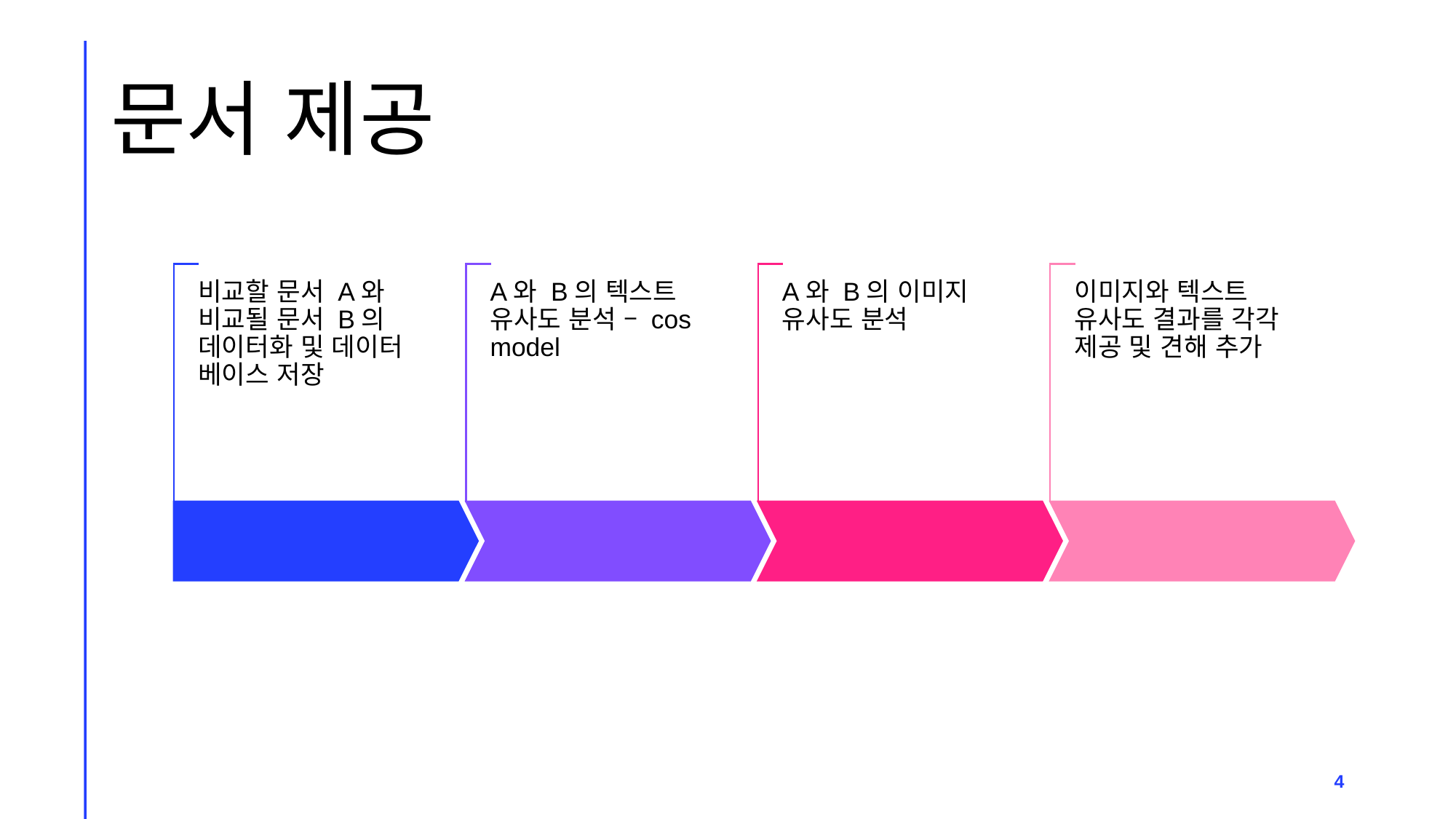

# 문서 제공

비교할 문서 A와 비교될 문서 B의 데이터화 및 데이터 베이스 저장

A와 B의 텍스트 유사도 분석 – cos model

A와 B의 이미지 유사도 분석

이미지와 텍스트 유사도 결과를 각각 제공 및 견해 추가
4